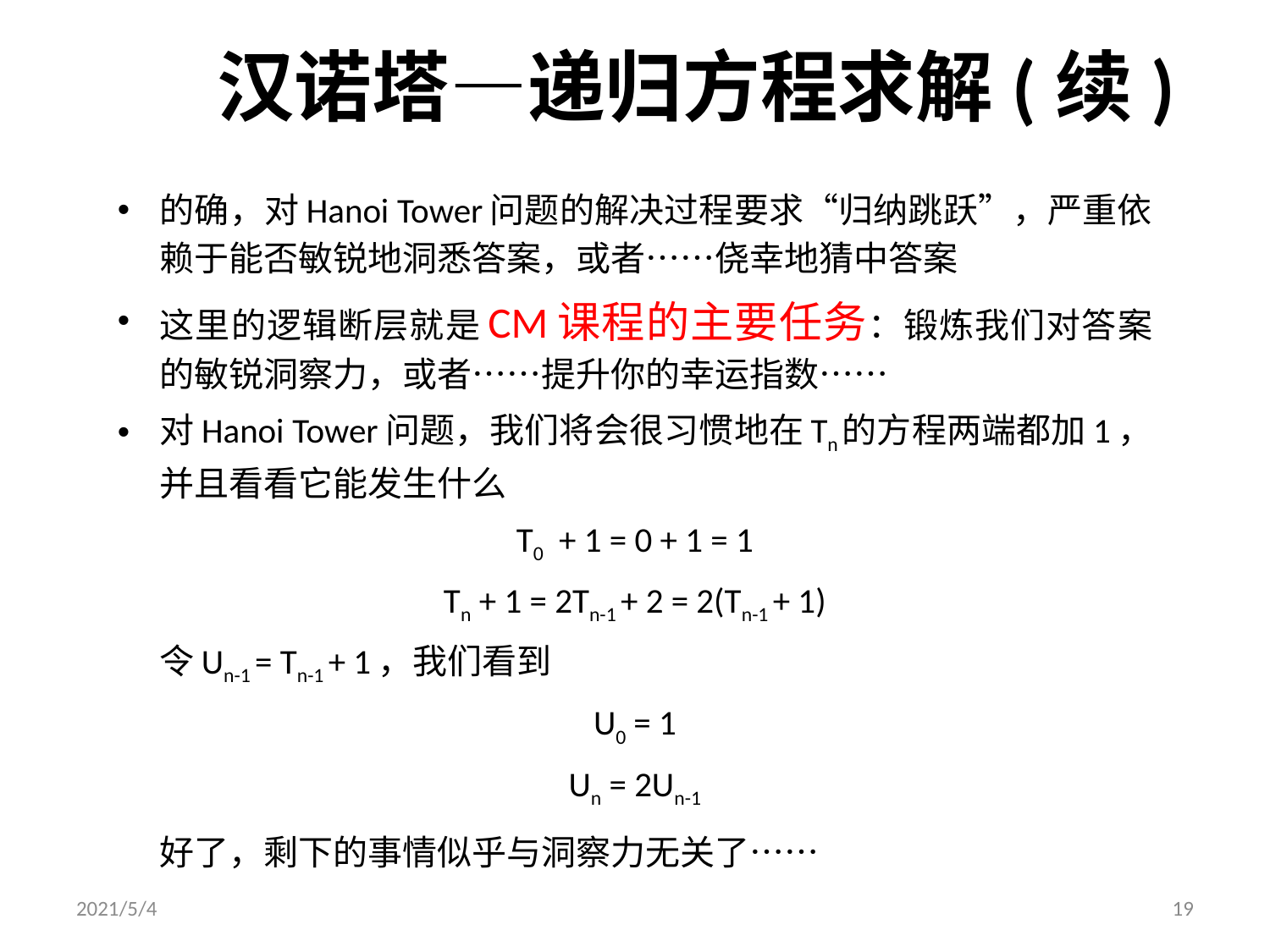

# 汉诺塔—递归方程求解(续)
的确，对Hanoi Tower问题的解决过程要求“归纳跳跃”，严重依赖于能否敏锐地洞悉答案，或者……侥幸地猜中答案
这里的逻辑断层就是CM课程的主要任务：锻炼我们对答案的敏锐洞察力，或者……提升你的幸运指数……
对Hanoi Tower问题，我们将会很习惯地在Tn的方程两端都加1，并且看看它能发生什么
T0  + 1 = 0 + 1 = 1
Tn + 1 = 2Tn-1 + 2 = 2(Tn-1 + 1)
	令Un-1 = Tn-1 + 1，我们看到
U0 = 1
Un = 2Un-1
	好了，剩下的事情似乎与洞察力无关了……

2021/5/4
19